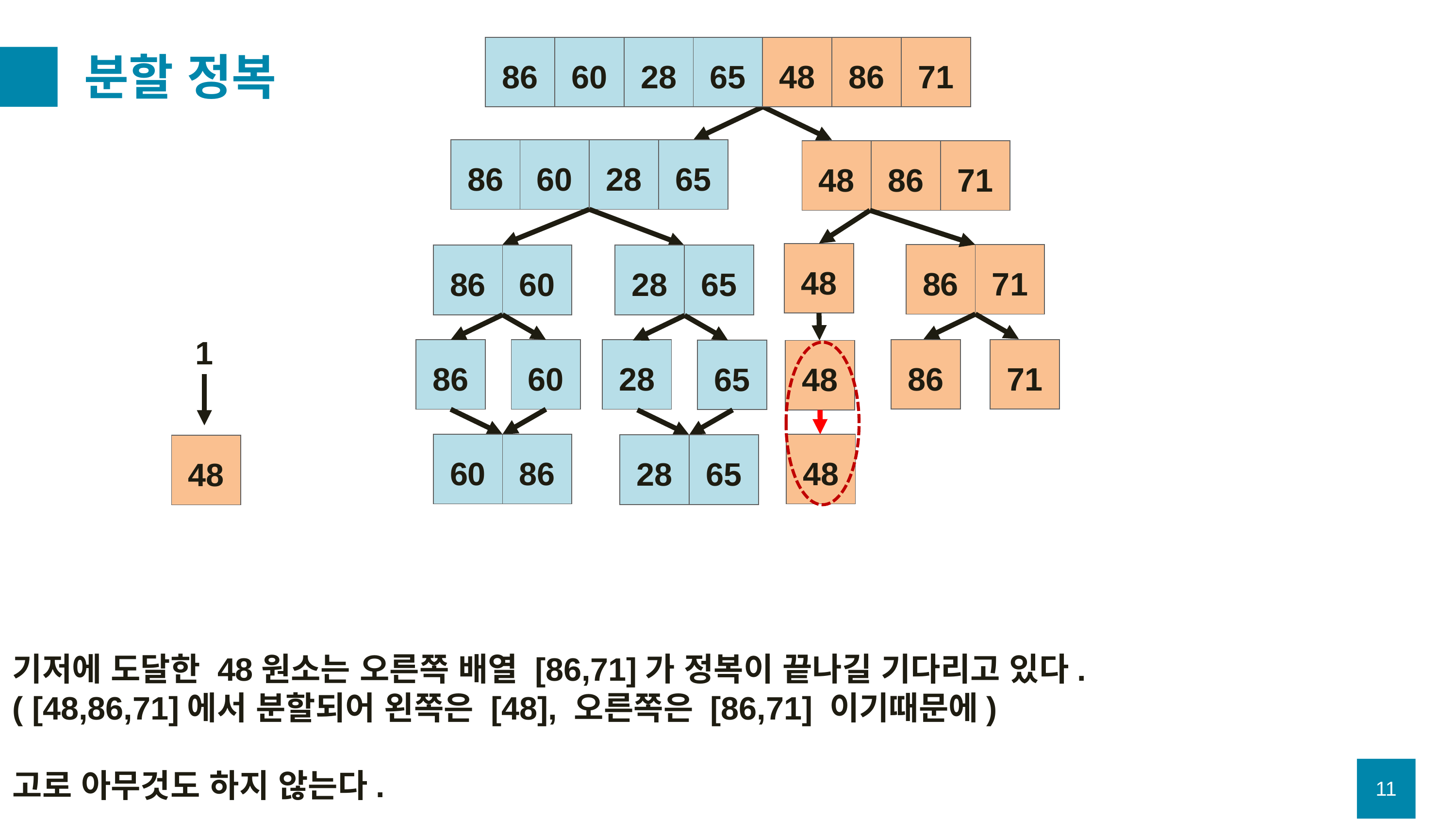

# 분할 정복
| 86 | 60 | 28 | 65 | 48 | 86 | 71 |
| --- | --- | --- | --- | --- | --- | --- |
| 86 | 60 | 28 | 65 |
| --- | --- | --- | --- |
| 48 | 86 | 71 |
| --- | --- | --- |
| 48 |
| --- |
| 86 | 71 |
| --- | --- |
| 86 | 60 |
| --- | --- |
| 28 | 65 |
| --- | --- |
1
| 86 |
| --- |
| 71 |
| --- |
| 28 |
| --- |
| 86 |
| --- |
| 60 |
| --- |
| 65 |
| --- |
| 48 |
| --- |

| 60 | 86 |
| --- | --- |
| 48 |
| --- |
| 28 | 65 |
| --- | --- |
| 48 |
| --- |
기저에 도달한 48원소는 오른쪽 배열 [86,71]가 정복이 끝나길 기다리고 있다.
( [48,86,71]에서 분할되어 왼쪽은 [48], 오른쪽은 [86,71] 이기때문에)

고로 아무것도 하지 않는다.
11